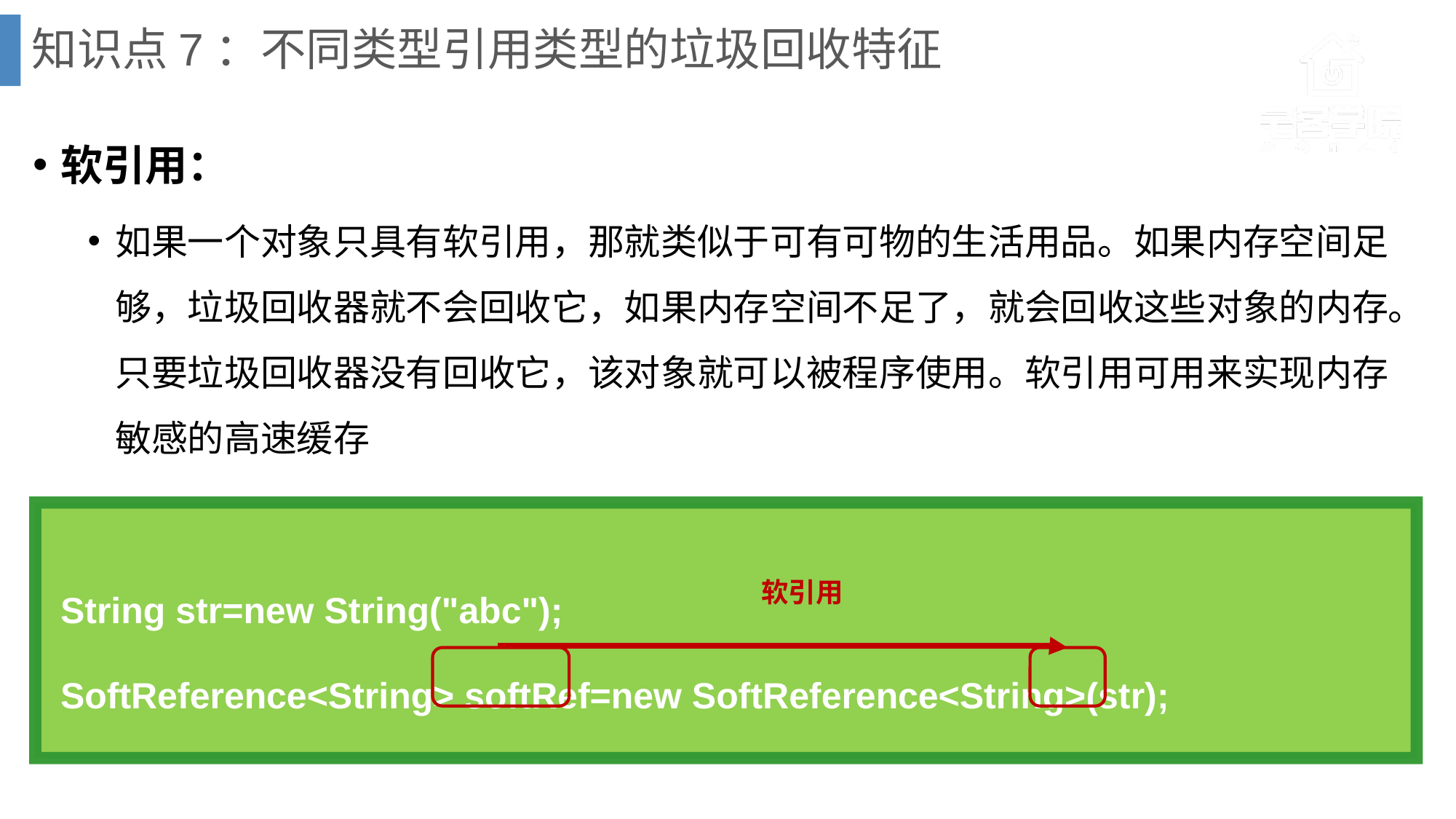

# 知识点7：不同类型引用类型的垃圾回收特征
软引用：
如果一个对象只具有软引用，那就类似于可有可物的生活用品。如果内存空间足够，垃圾回收器就不会回收它，如果内存空间不足了，就会回收这些对象的内存。只要垃圾回收器没有回收它，该对象就可以被程序使用。软引用可用来实现内存敏感的高速缓存

 	String str=new String("abc");
 	SoftReference<String> softRef=new SoftReference<String>(str);

软引用